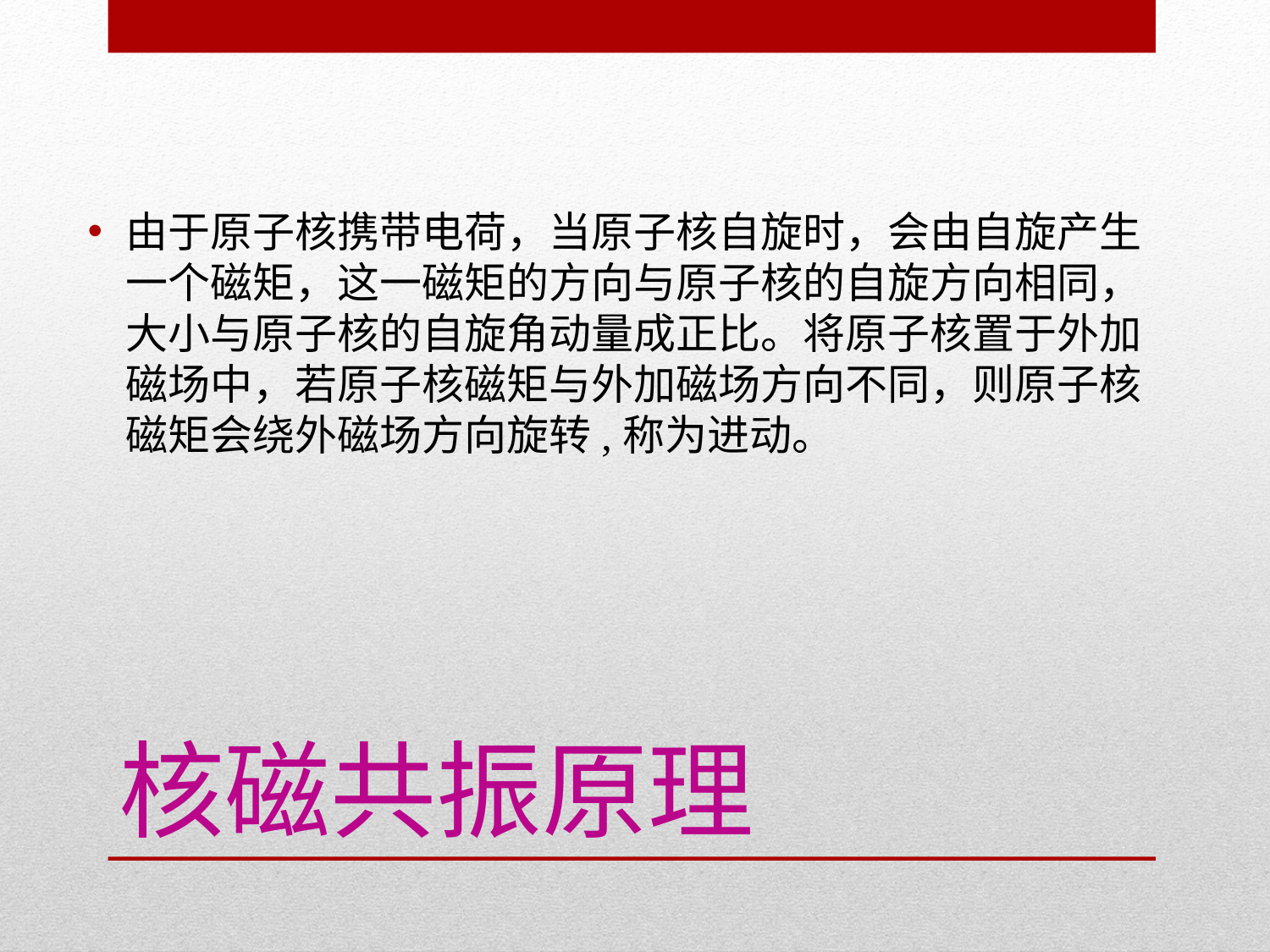

由于原子核携带电荷，当原子核自旋时，会由自旋产生一个磁矩，这一磁矩的方向与原子核的自旋方向相同，大小与原子核的自旋角动量成正比。将原子核置于外加磁场中，若原子核磁矩与外加磁场方向不同，则原子核磁矩会绕外磁场方向旋转,称为进动。

# 核磁共振原理